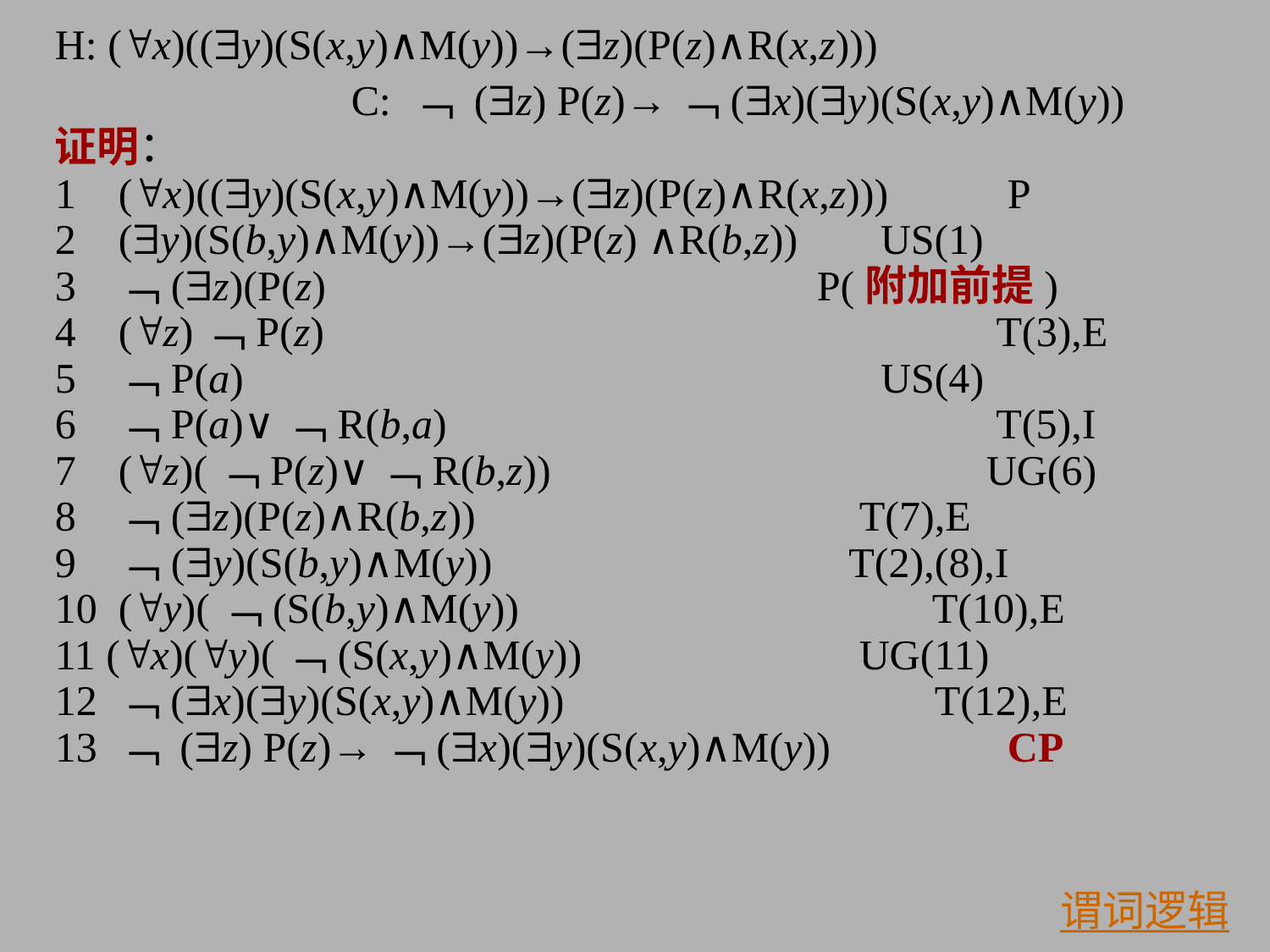

H: (∀x)((∃y)(S(x,y)∧M(y))→(∃z)(P(z)∧R(x,z)))
                            C: ﹁ (∃z) P(z)→﹁(∃x)(∃y)(S(x,y)∧M(y))
证明：
1	(∀x)((∃y)(S(x,y)∧M(y))→(∃z)(P(z)∧R(x,z)))	P
2	(∃y)(S(b,y)∧M(y))→(∃z)(P(z) ∧R(b,z))       	US(1)
3	﹁(∃z)(P(z)	                                          P(附加前提)
4	(∀z)﹁P(z)	                                                           T(3),E
5	﹁P(a)	                                                            US(4)
6	﹁P(a)∨﹁R(b,a)	                                               T(5),I
7	(∀z)(﹁P(z)∨﹁R(b,z))	                                  UG(6)
8	﹁(∃z)(P(z)∧R(b,z))	                                  T(7),E
9	﹁(∃y)(S(b,y)∧M(y))	                                 T(2),(8),I
10	(∀y)(﹁(S(b,y)∧M(y))                                       T(10),E
11 (∀x)(∀y)(﹁(S(x,y)∧M(y))	                      UG(11)
12 ﹁(∃x)(∃y)(S(x,y)∧M(y))                                   T(12),E
13 ﹁ (∃z) P(z)→﹁(∃x)(∃y)(S(x,y)∧M(y))	            CP
谓词逻辑